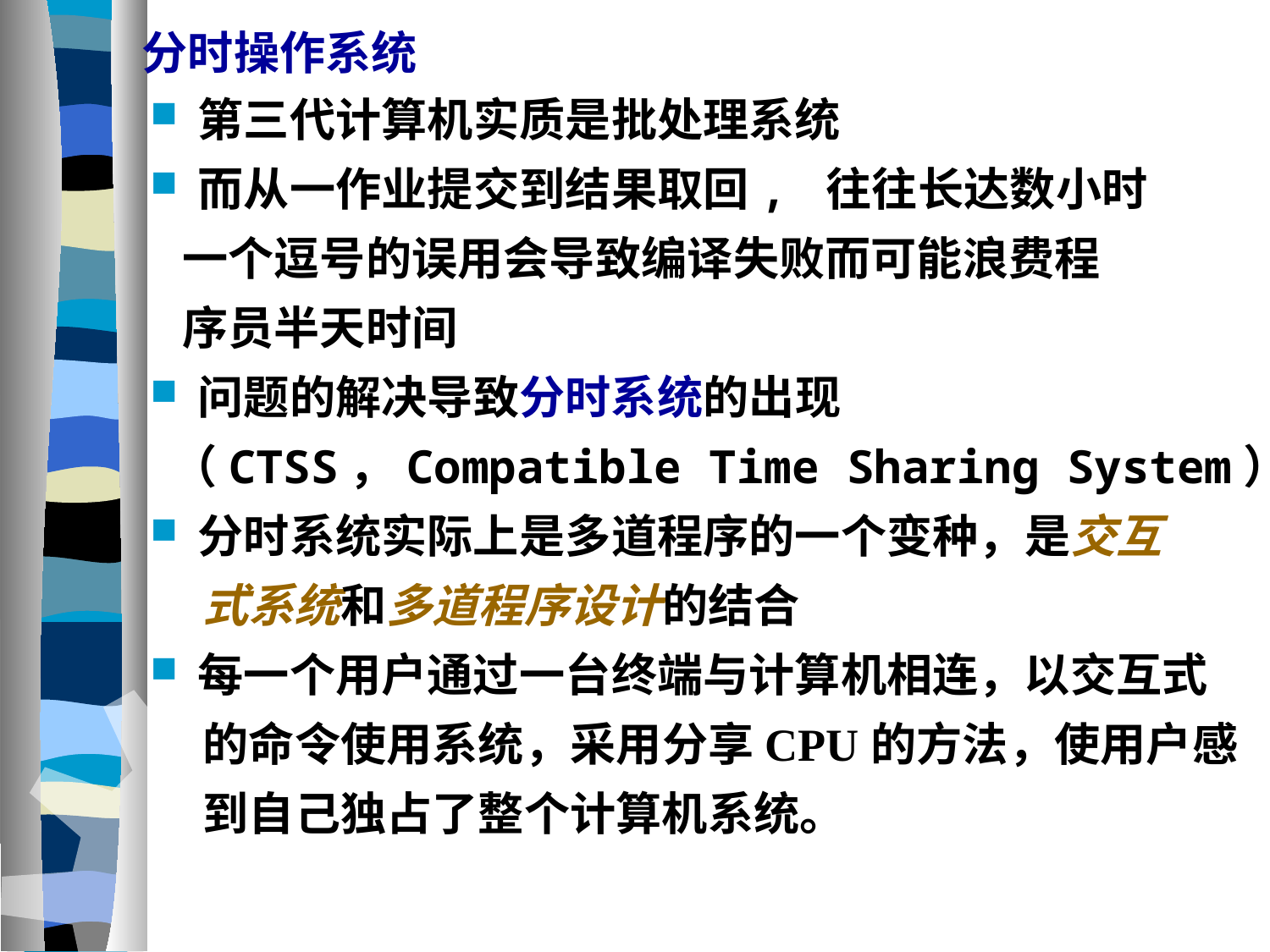

分时操作系统
第三代计算机实质是批处理系统
而从一作业提交到结果取回, 往往长达数小时
  一个逗号的误用会导致编译失败而可能浪费程
  序员半天时间
问题的解决导致分时系统的出现
 （CTSS，Compatible Time Sharing System）
分时系统实际上是多道程序的一个变种，是交互
    式系统和多道程序设计的结合
每一个用户通过一台终端与计算机相连，以交互式
    的命令使用系统，采用分享CPU的方法，使用户感
    到自己独占了整个计算机系统。